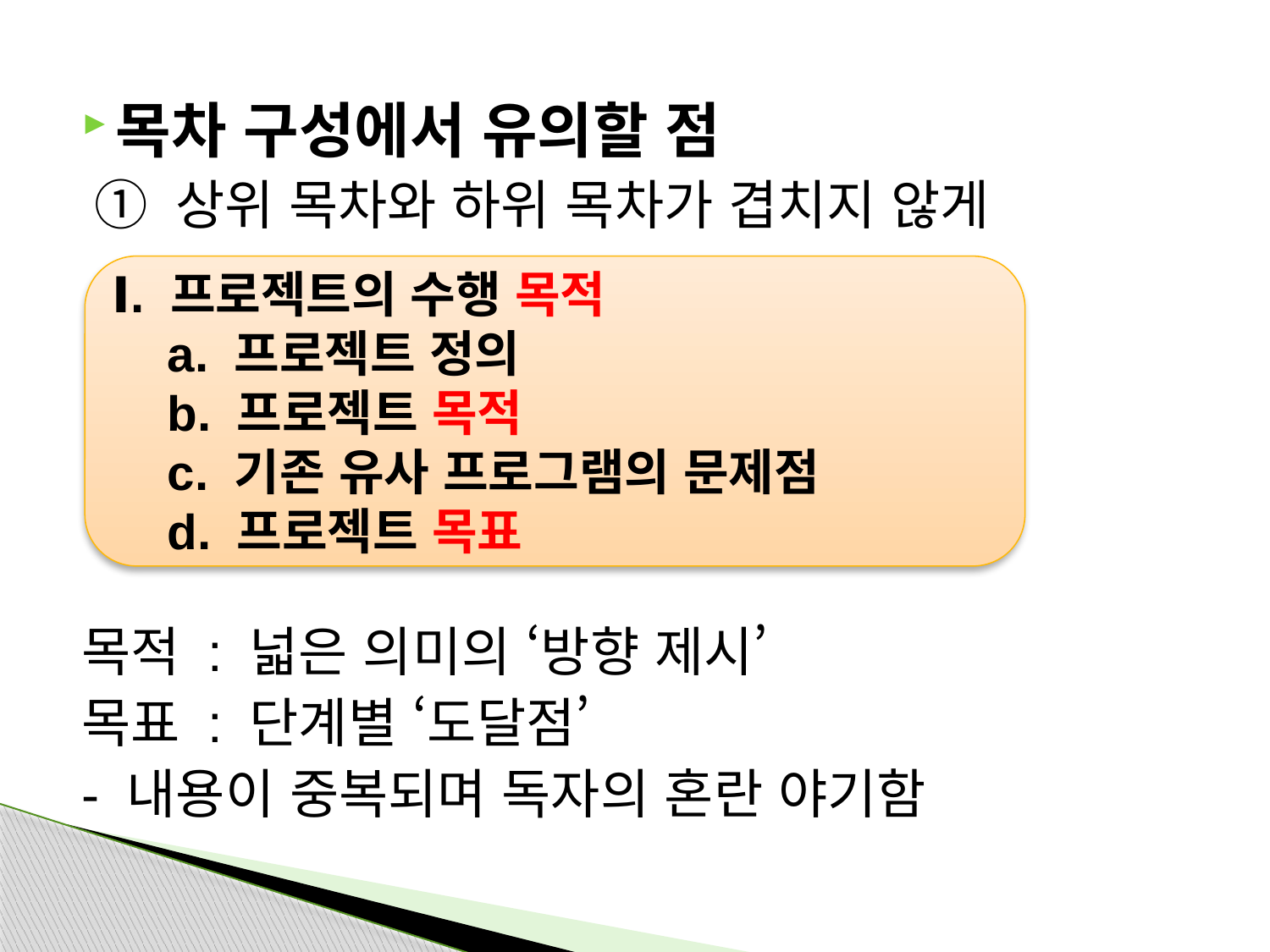

#
목차 구성에서 유의할 점
 ① 상위 목차와 하위 목차가 겹치지 않게

목적 : 넓은 의미의 ‘방향 제시’
목표 : 단계별 ‘도달점’
- 내용이 중복되며 독자의 혼란 야기함
Ⅰ. 프로젝트의 수행 목적
    a. 프로젝트 정의
    b. 프로젝트 목적
    c. 기존 유사 프로그램의 문제점
    d. 프로젝트 목표